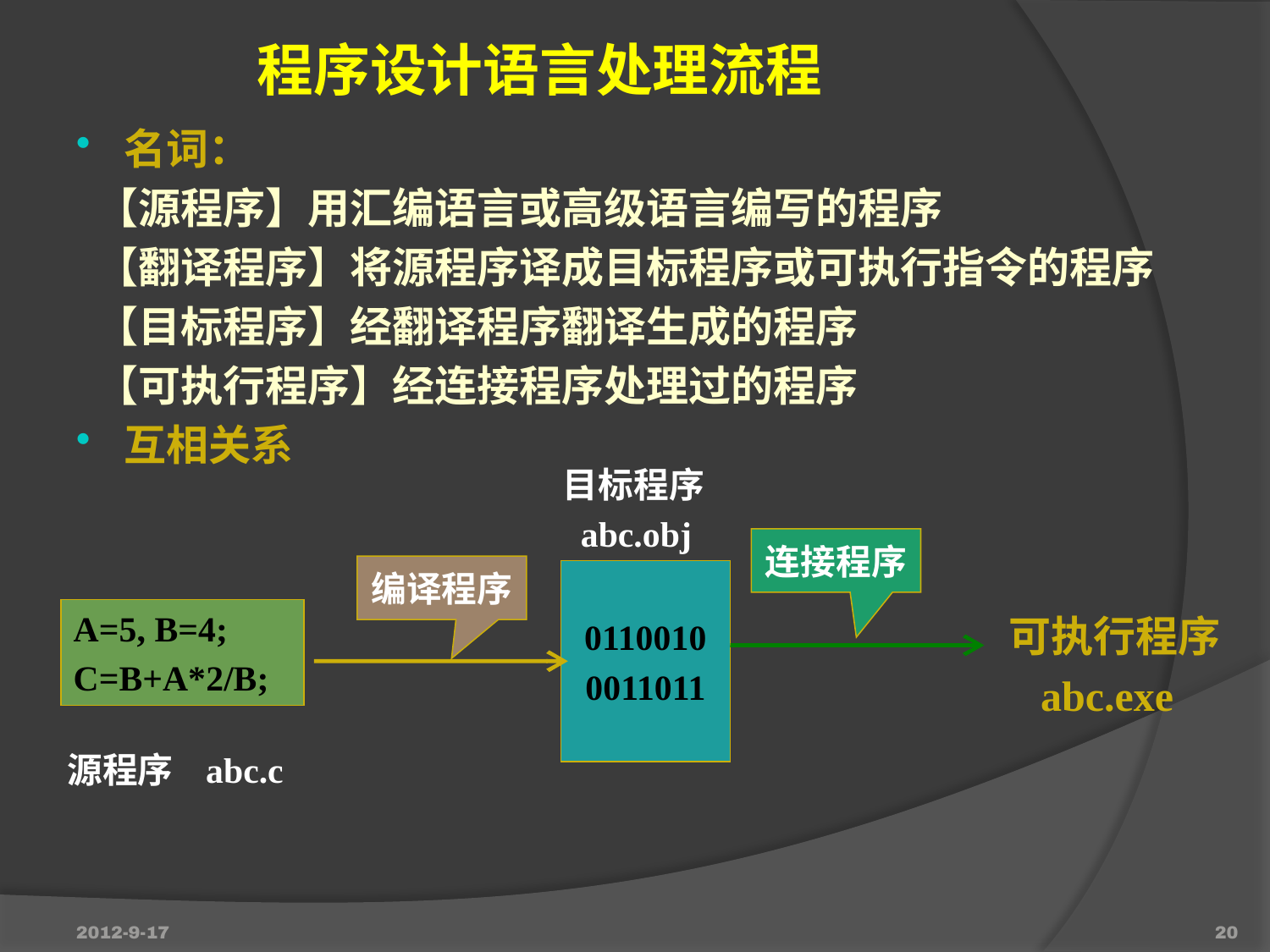

程序设计语言处理流程
名词：
 【源程序】用汇编语言或高级语言编写的程序
 【翻译程序】将源程序译成目标程序或可执行指令的程序
 【目标程序】经翻译程序翻译生成的程序
 【可执行程序】经连接程序处理过的程序
互相关系
目标程序
  abc.obj
连接程序
编译程序
0110010
0011011
A=5, B=4;
C=B+A*2/B;
可执行程序
   abc.exe

源程序   abc.c
2012-9-17
20